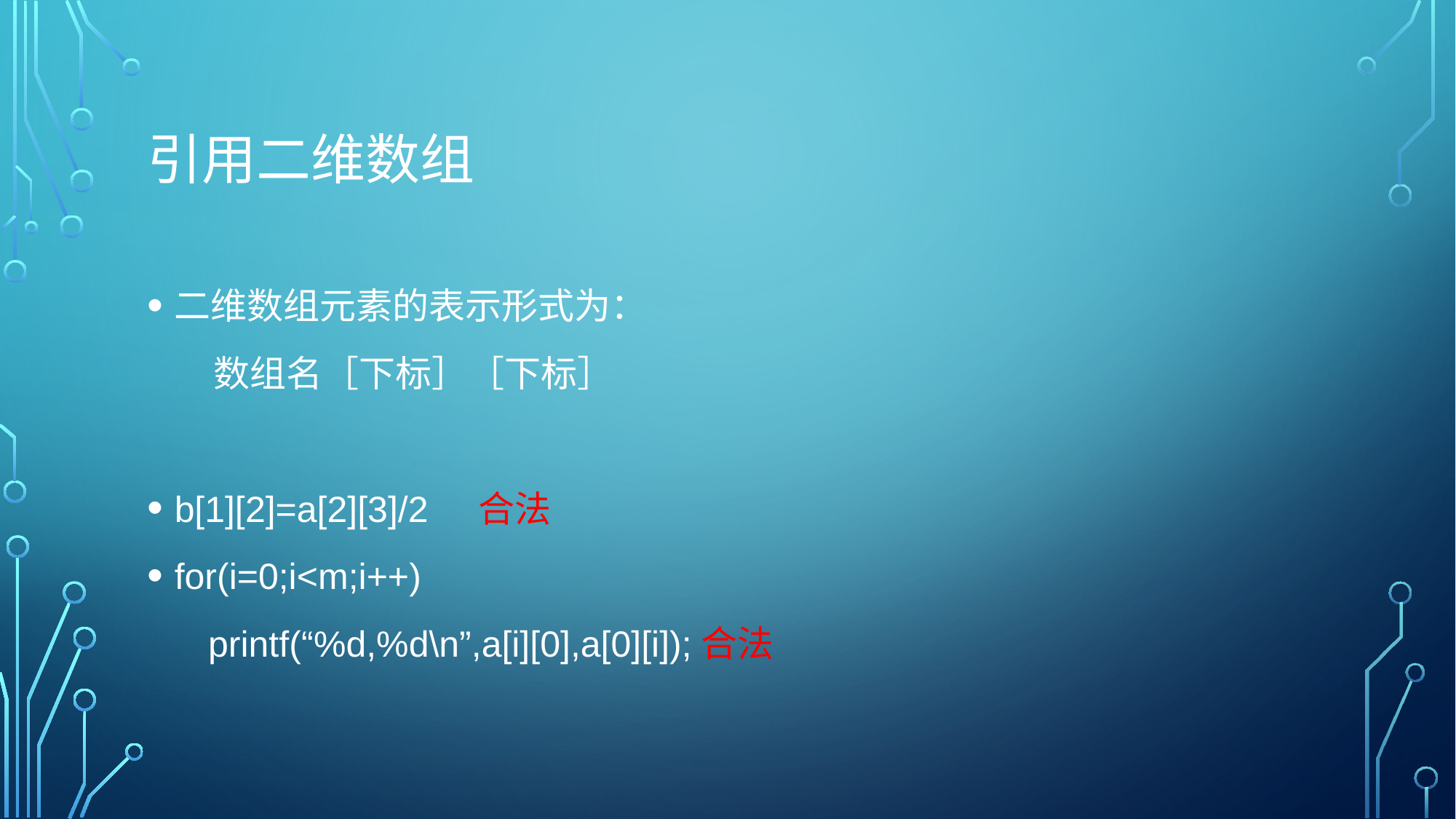

# 引用二维数组
二维数组元素的表示形式为：
       数组名［下标］［下标］

b[1][2]=a[2][3]/2    合法
for(i=0;i<m;i++)
      printf(“%d,%d\n”,a[i][0],a[0][i]);合法